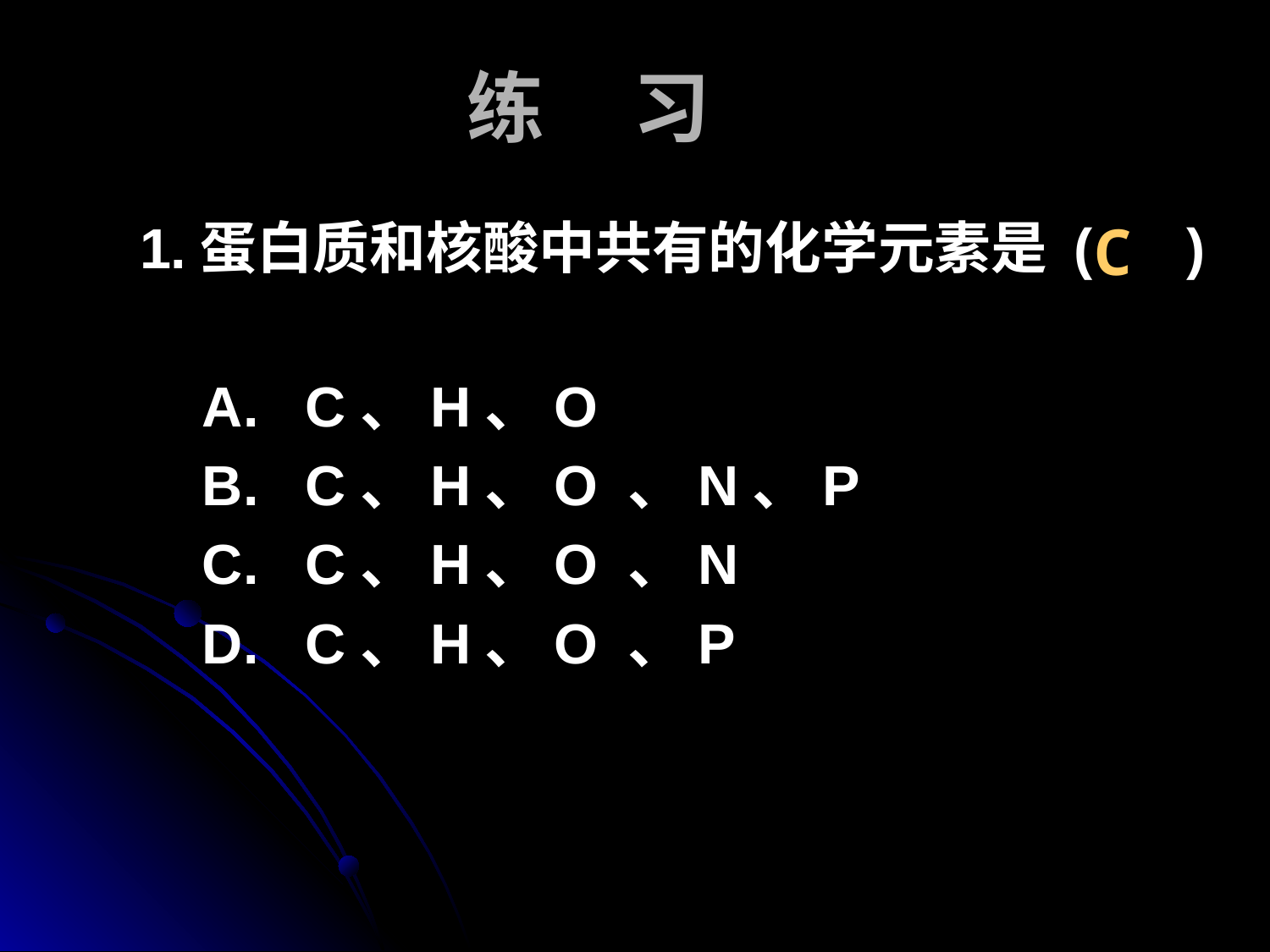

# 练     习
1.蛋白质和核酸中共有的化学元素是 (      )

    A.   C、H、O
    B.   C、H、O 、N、P
    C.   C、H、O 、N
    D.   C、H、O 、P
C